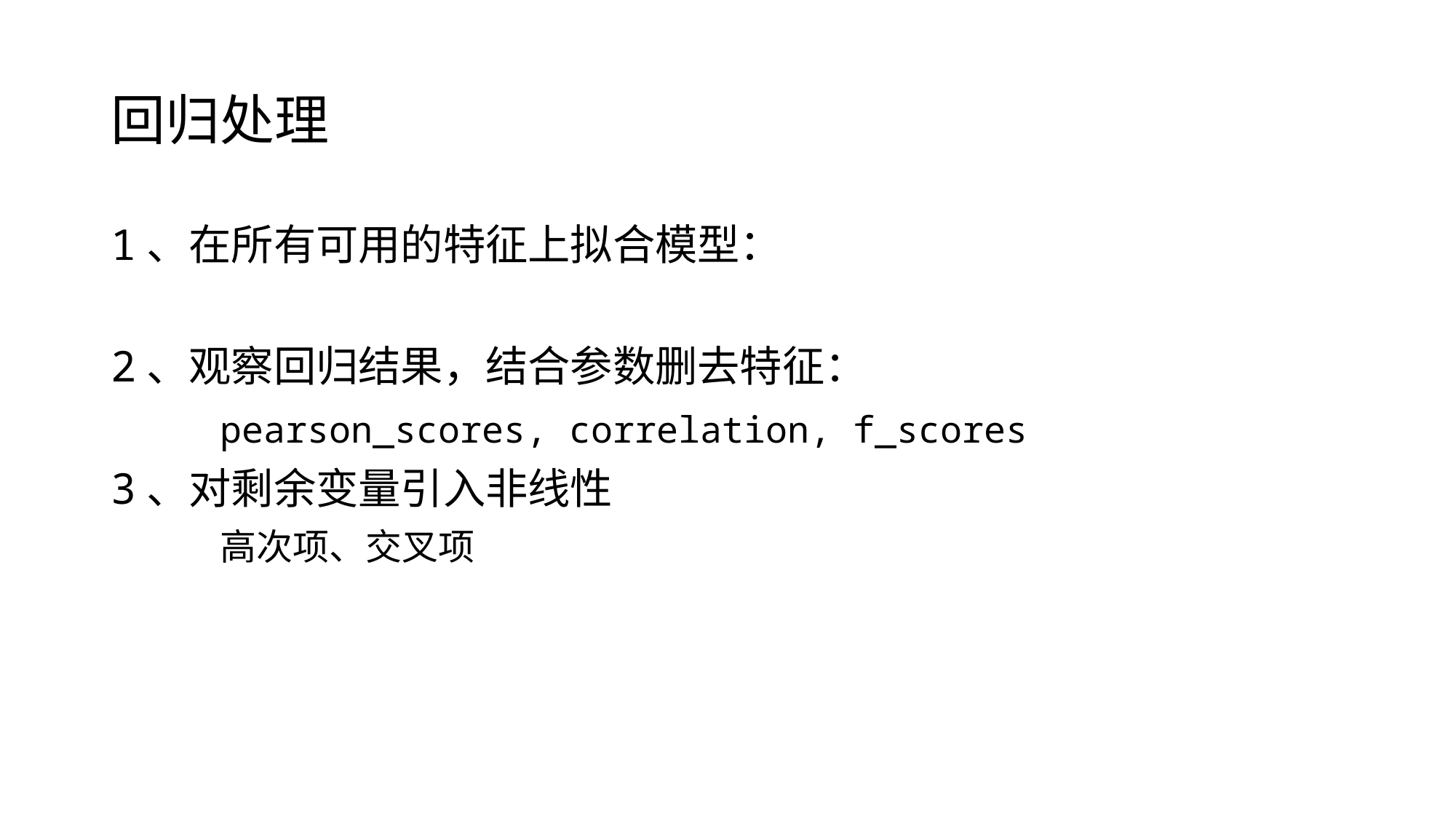

# 回归处理
1、在所有可用的特征上拟合模型：

2、观察回归结果，结合参数删去特征：
	pearson_scores, correlation, f_scores
3、对剩余变量引入非线性
	高次项、交叉项